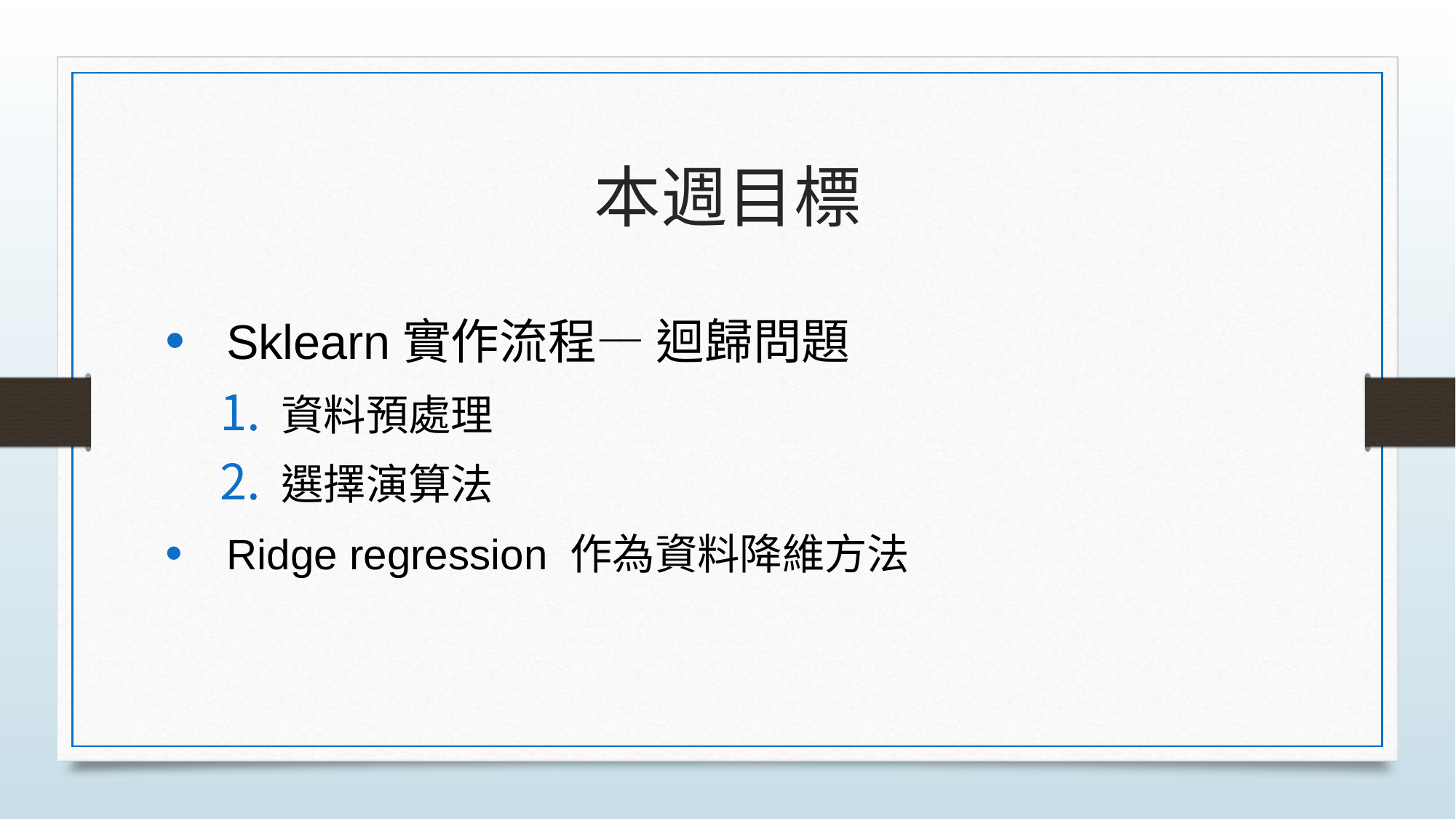

本週目標
  Sklearn實作流程— 迴歸問題
資料預處理
選擇演算法
Ridge regression 作為資料降維方法